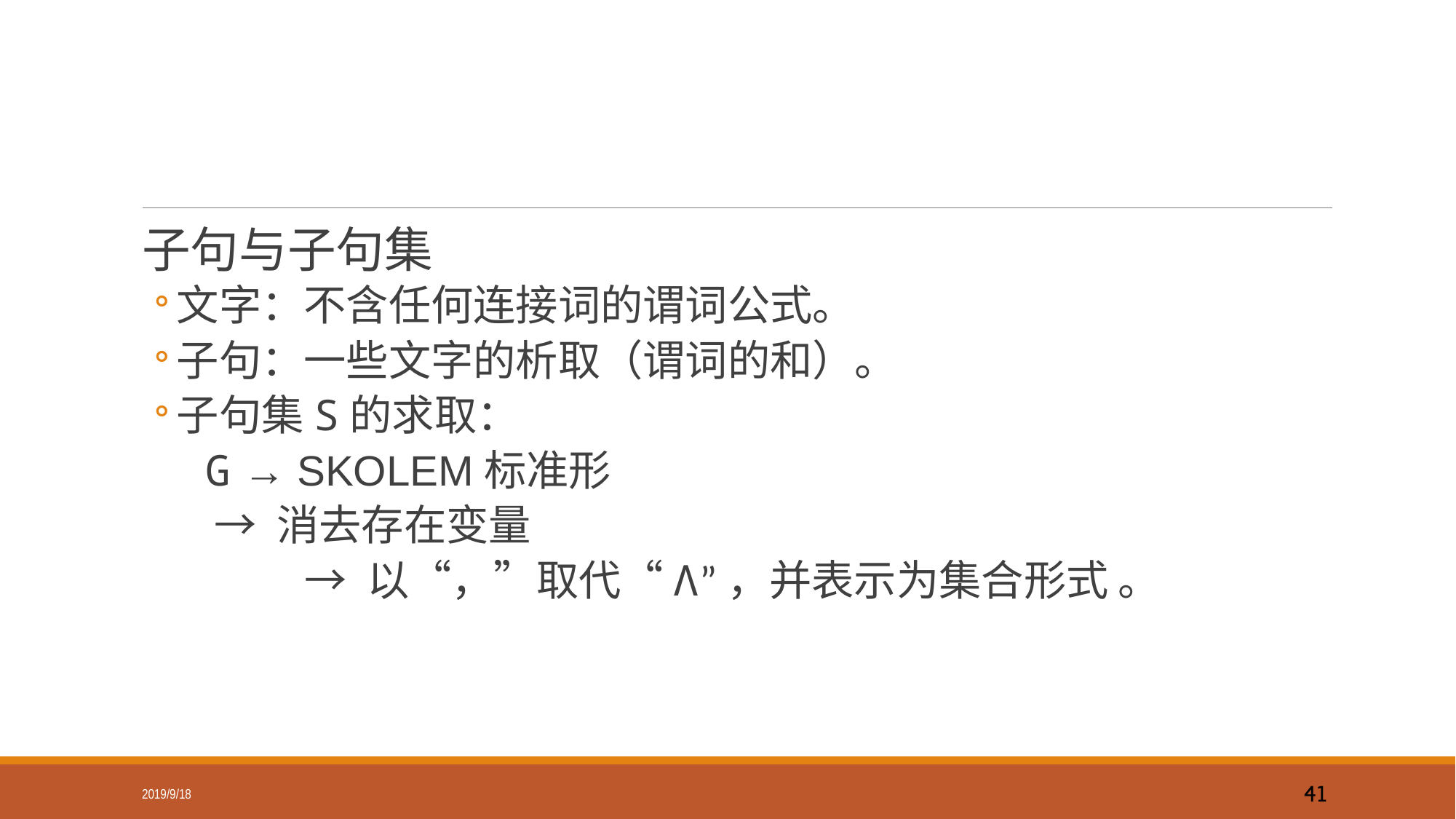

子句与子句集
文字：不含任何连接词的谓词公式。
子句：一些文字的析取（谓词的和）。
子句集S的求取：
  G → SKOLEM标准形
	    → 消去存在变量
		  → 以“，”取代“Λ”，并表示为集合形式 。
2019/9/18
41